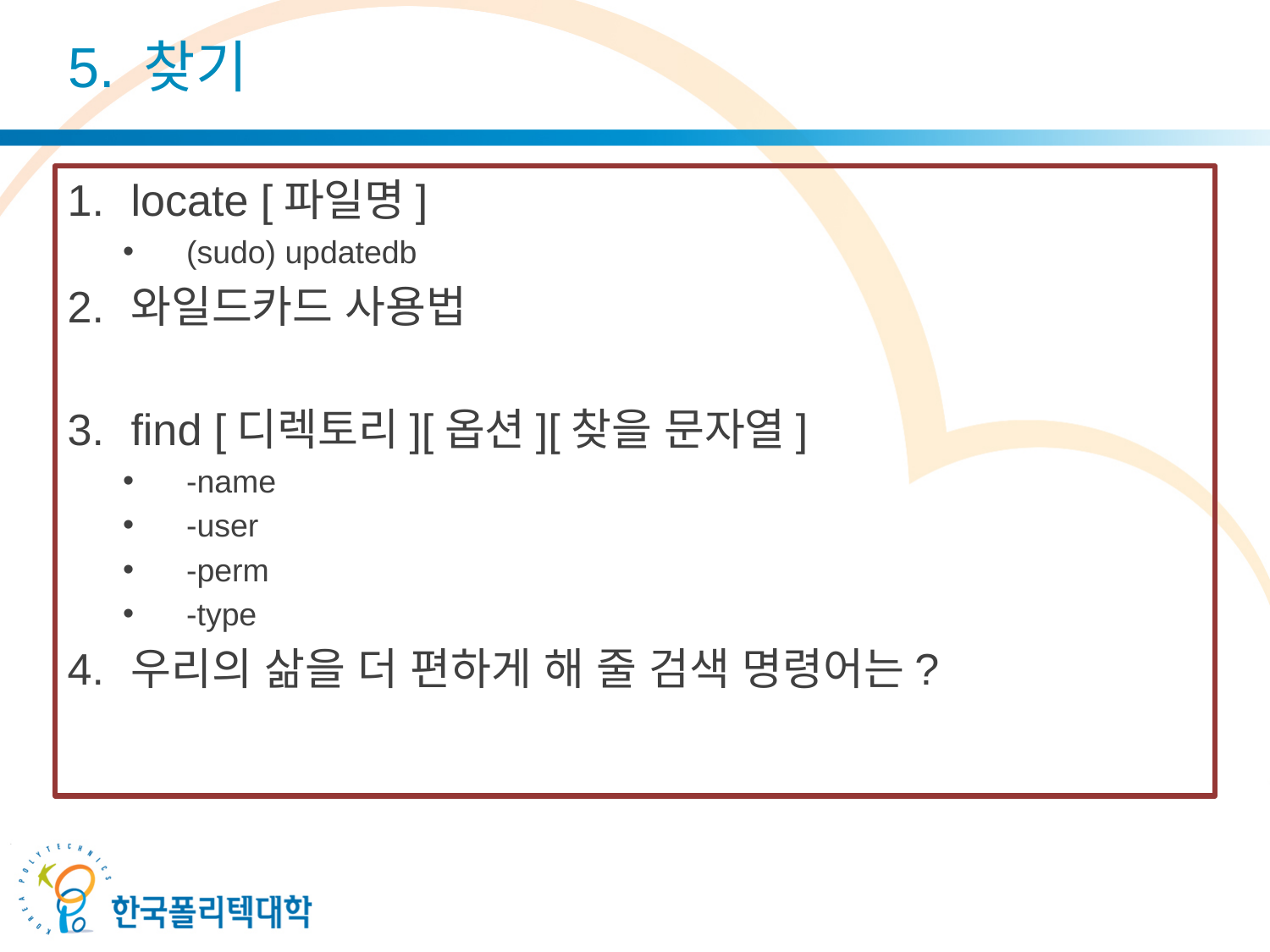

# 5. 찾기
locate [파일명]
(sudo) updatedb
와일드카드 사용법

find [디렉토리][옵션][찾을 문자열]
-name
-user
-perm
-type
우리의 삶을 더 편하게 해 줄 검색 명령어는?